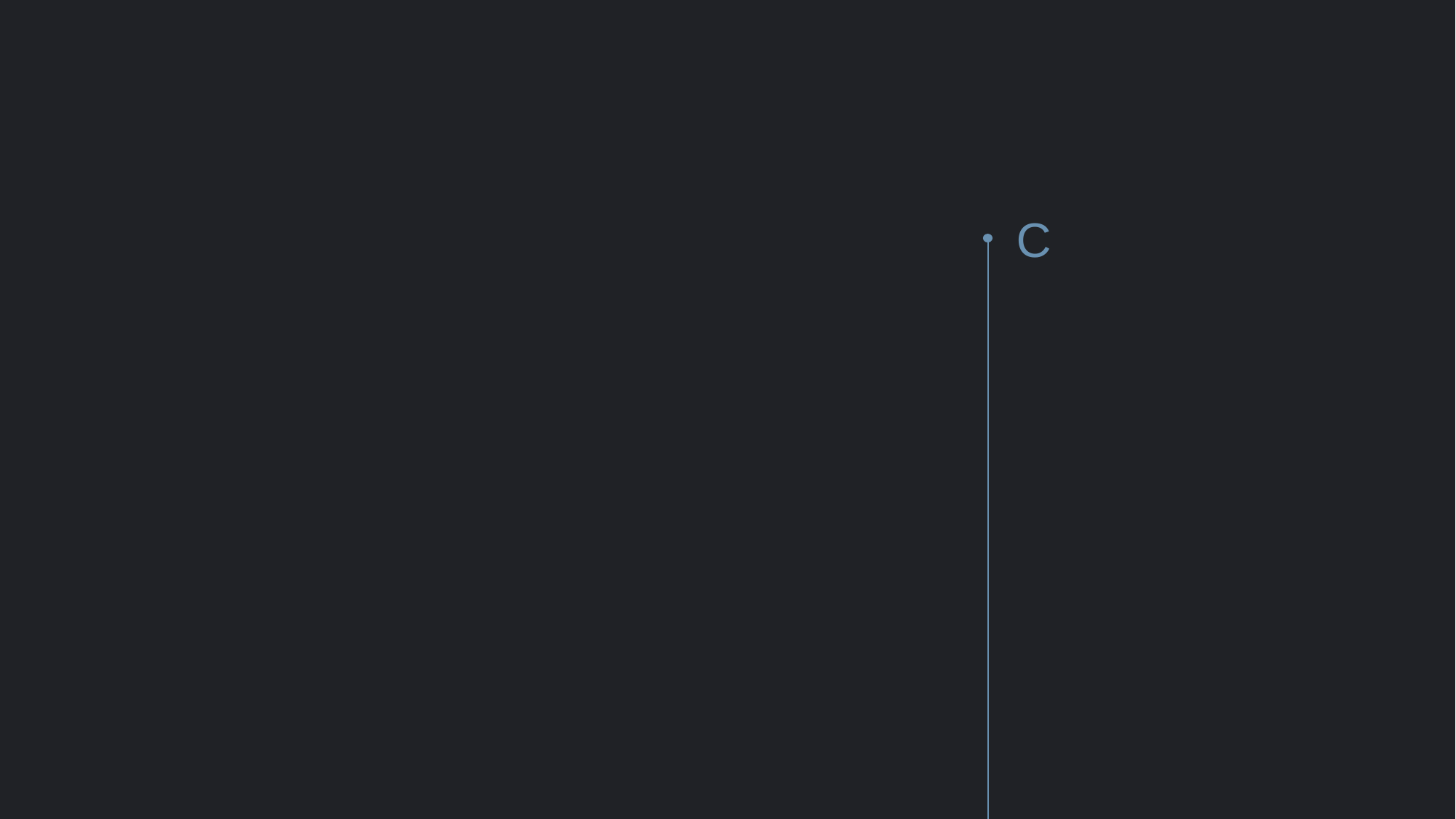

Contents

01. 컨텐츠를 적어주면 개이득
02. 아우 이거 뭐라고 적어야 하냐
03. 그냥 여기다가 제목 적어주면
04. 되는거니까 막 적어주세요 헿